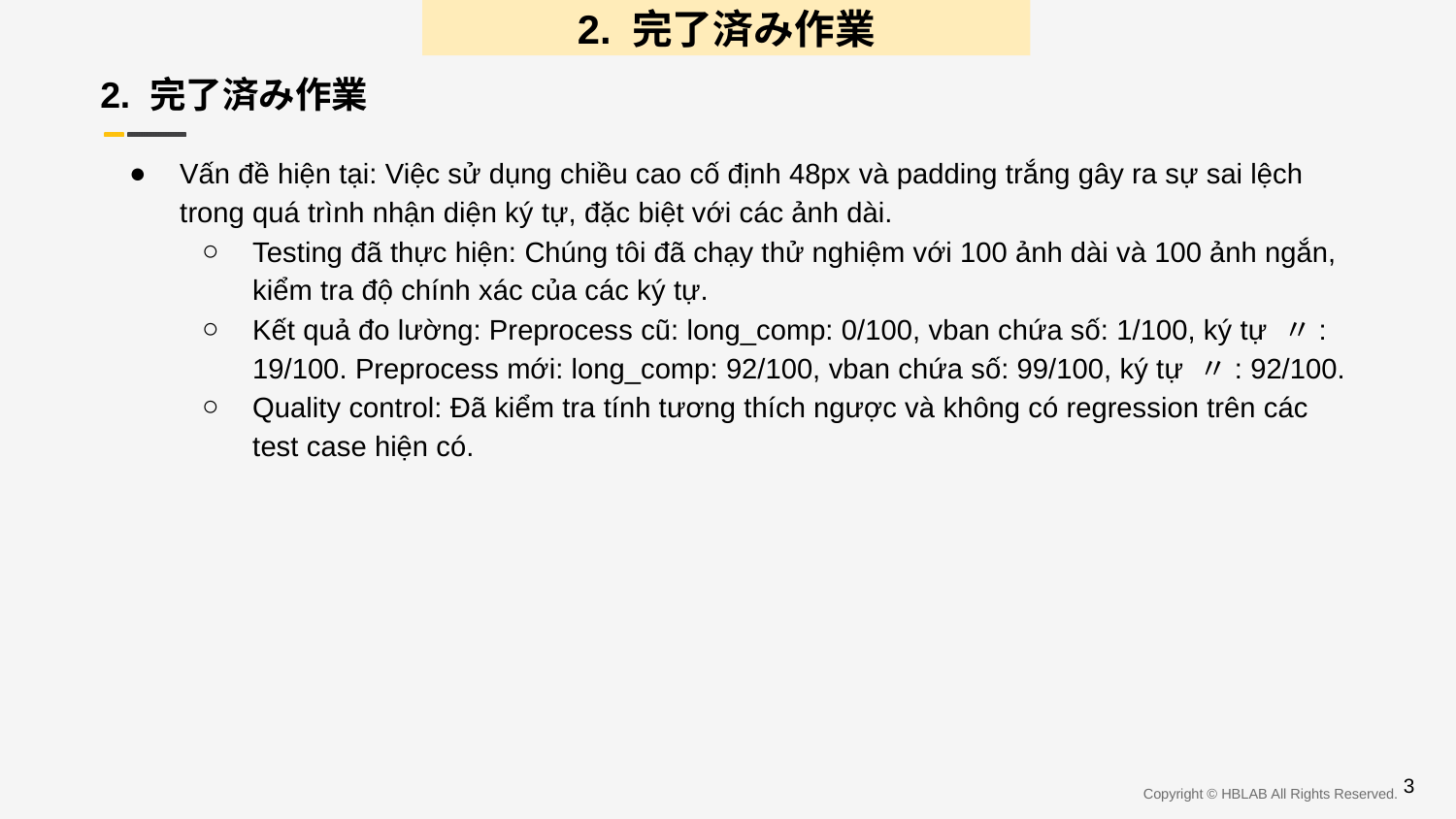

2. 完了済み作業
2. 完了済み作業
Vấn đề hiện tại: Việc sử dụng chiều cao cố định 48px và padding trắng gây ra sự sai lệch trong quá trình nhận diện ký tự, đặc biệt với các ảnh dài.
Testing đã thực hiện: Chúng tôi đã chạy thử nghiệm với 100 ảnh dài và 100 ảnh ngắn, kiểm tra độ chính xác của các ký tự.
Kết quả đo lường: Preprocess cũ: long_comp: 0/100, vban chứa số: 1/100, ký tự 〃: 19/100. Preprocess mới: long_comp: 92/100, vban chứa số: 99/100, ký tự 〃: 92/100.
Quality control: Đã kiểm tra tính tương thích ngược và không có regression trên các test case hiện có.
3